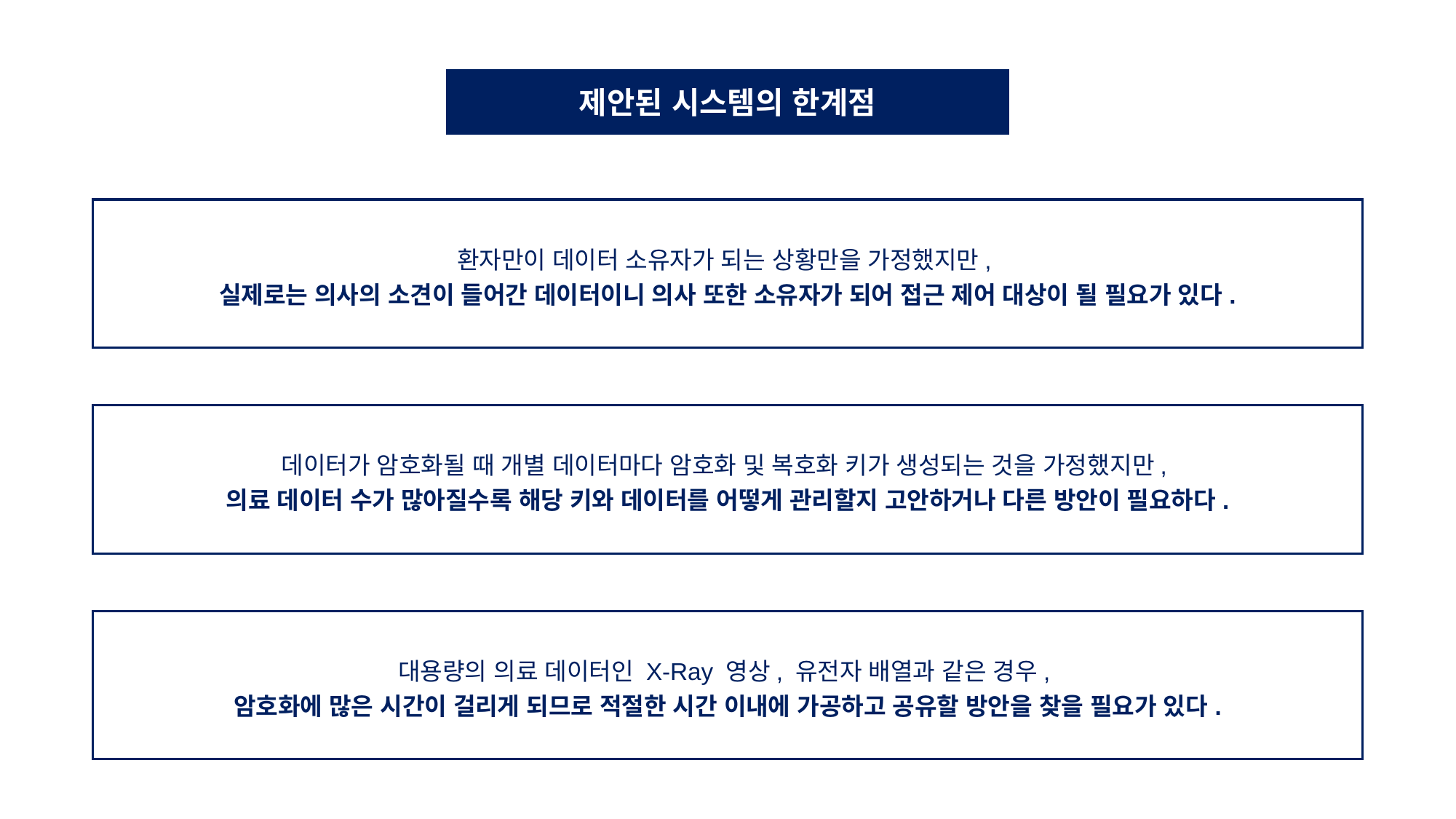

제안된 시스템의 한계점
환자만이 데이터 소유자가 되는 상황만을 가정했지만,
실제로는 의사의 소견이 들어간 데이터이니 의사 또한 소유자가 되어 접근 제어 대상이 될 필요가 있다.
데이터가 암호화될 때 개별 데이터마다 암호화 및 복호화 키가 생성되는 것을 가정했지만,
의료 데이터 수가 많아질수록 해당 키와 데이터를 어떻게 관리할지 고안하거나 다른 방안이 필요하다.
대용량의 의료 데이터인 X-Ray 영상, 유전자 배열과 같은 경우,
암호화에 많은 시간이 걸리게 되므로 적절한 시간 이내에 가공하고 공유할 방안을 찾을 필요가 있다.